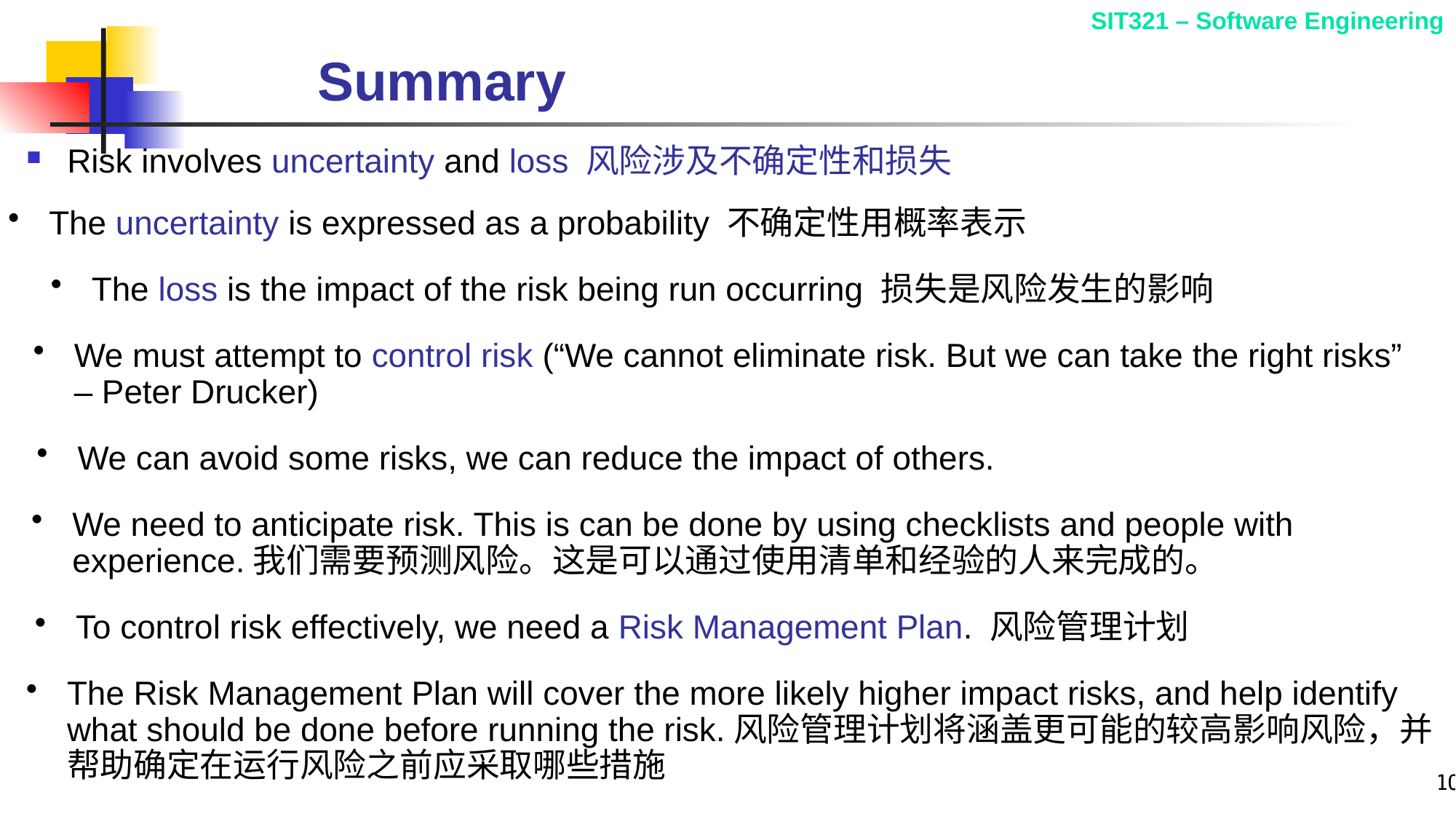

# Summary
Risk involves uncertainty and loss 风险涉及不确定性和损失
The uncertainty is expressed as a probability 不确定性用概率表示
The loss is the impact of the risk being run occurring 损失是风险发生的影响
We must attempt to control risk (“We cannot eliminate risk. But we can take the right risks” – Peter Drucker)
We can avoid some risks, we can reduce the impact of others.
We need to anticipate risk. This is can be done by using checklists and people with experience.我们需要预测风险。这是可以通过使用清单和经验的人来完成的。

To control risk effectively, we need a Risk Management Plan. 风险管理计划
The Risk Management Plan will cover the more likely higher impact risks, and help identify what should be done before running the risk.风险管理计划将涵盖更可能的较高影响风险，并帮助确定在运行风险之前应采取哪些措施

103